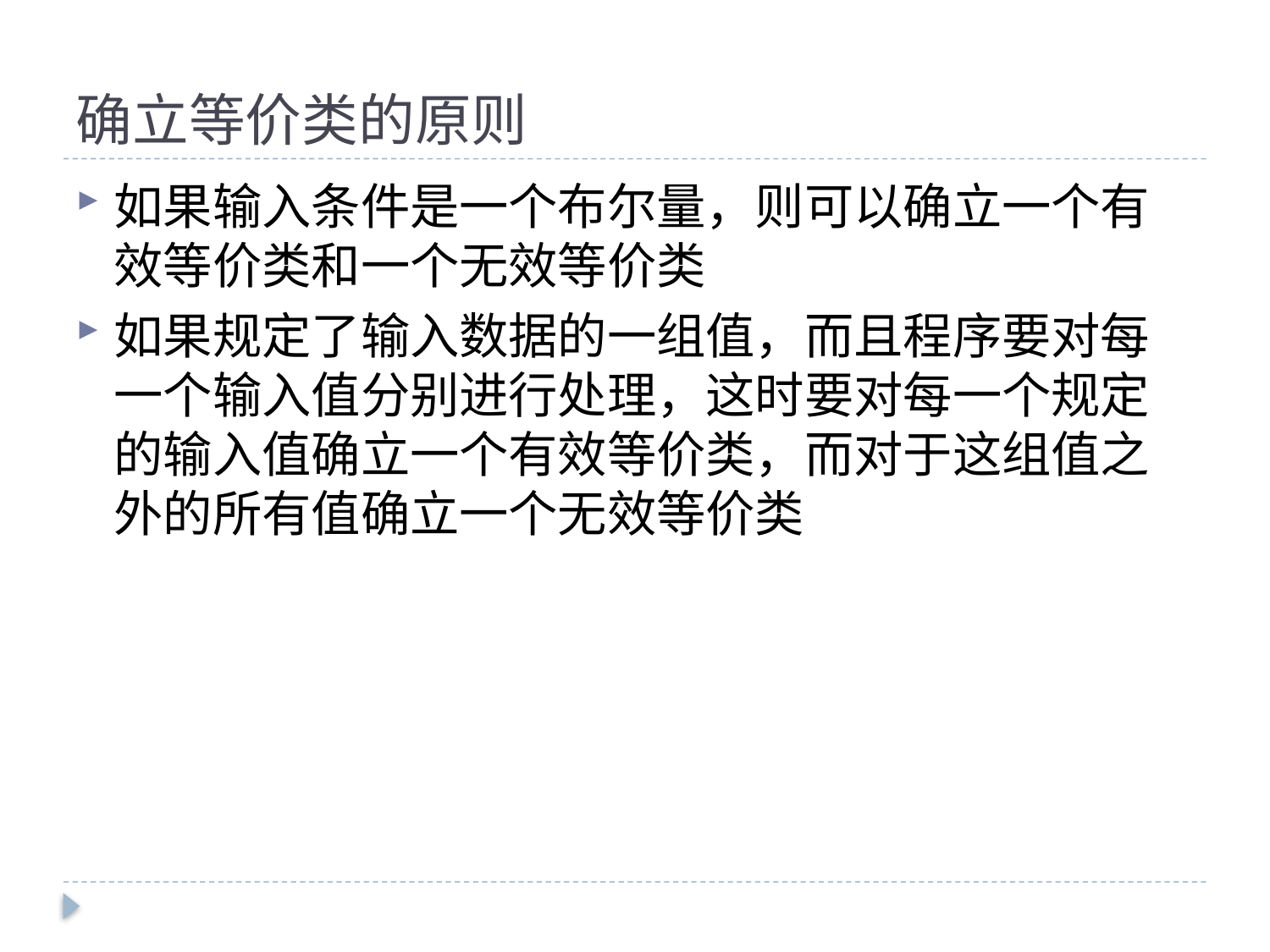

# 确立等价类的原则
如果输入条件是一个布尔量，则可以确立一个有效等价类和一个无效等价类
如果规定了输入数据的一组值，而且程序要对每一个输入值分别进行处理，这时要对每一个规定的输入值确立一个有效等价类，而对于这组值之外的所有值确立一个无效等价类